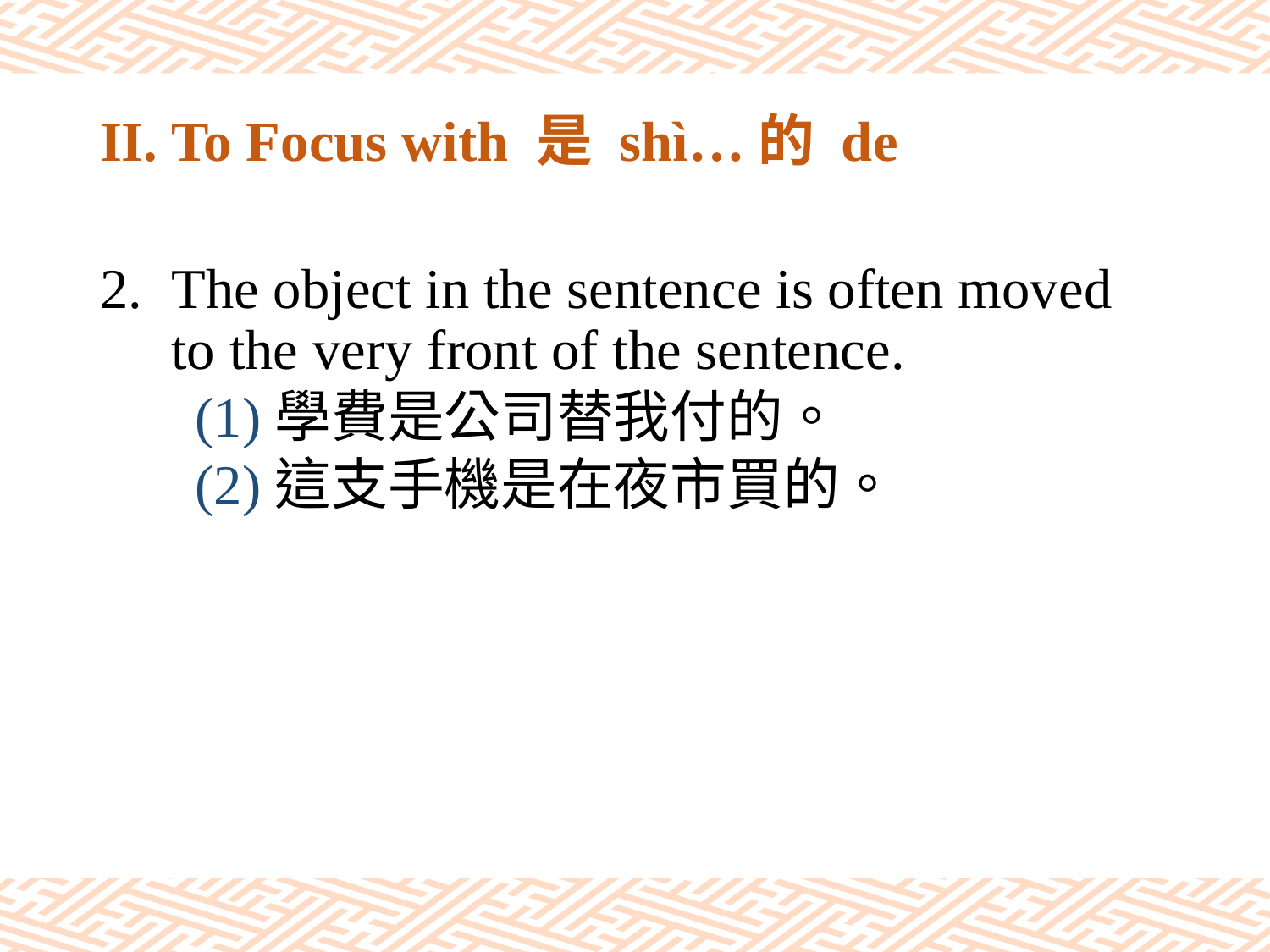

# II. To Focus with 是 shì…的 de
The object in the sentence is often moved to the very front of the sentence.
(1)學費是公司替我付的。
(2)這支手機是在夜市買的。